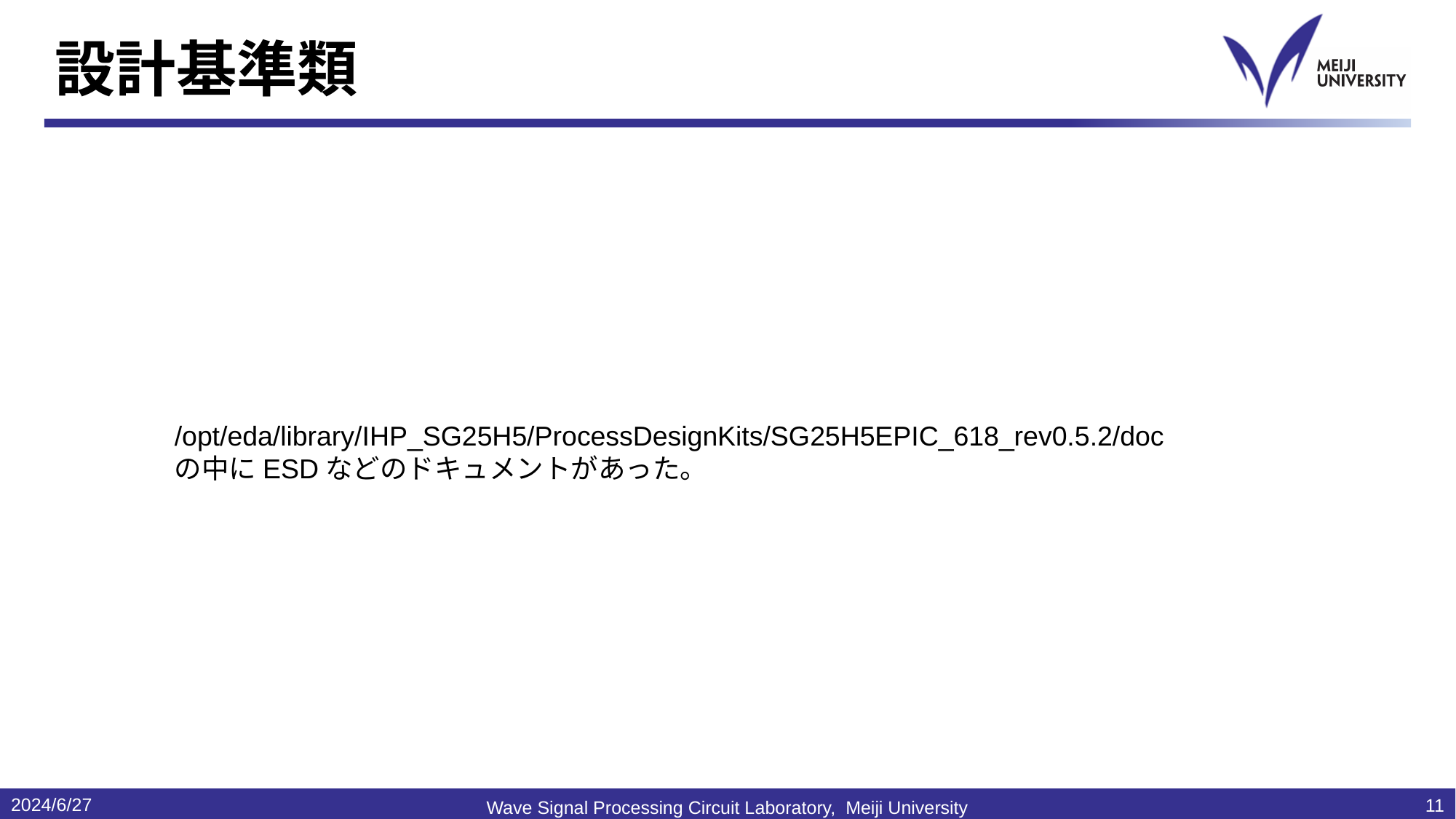

# 設計基準類
/opt/eda/library/IHP_SG25H5/ProcessDesignKits/SG25H5EPIC_618_rev0.5.2/doc
の中にESDなどのドキュメントがあった。
2024/6/27
11
Wave Signal Processing Circuit Laboratory,  Meiji University